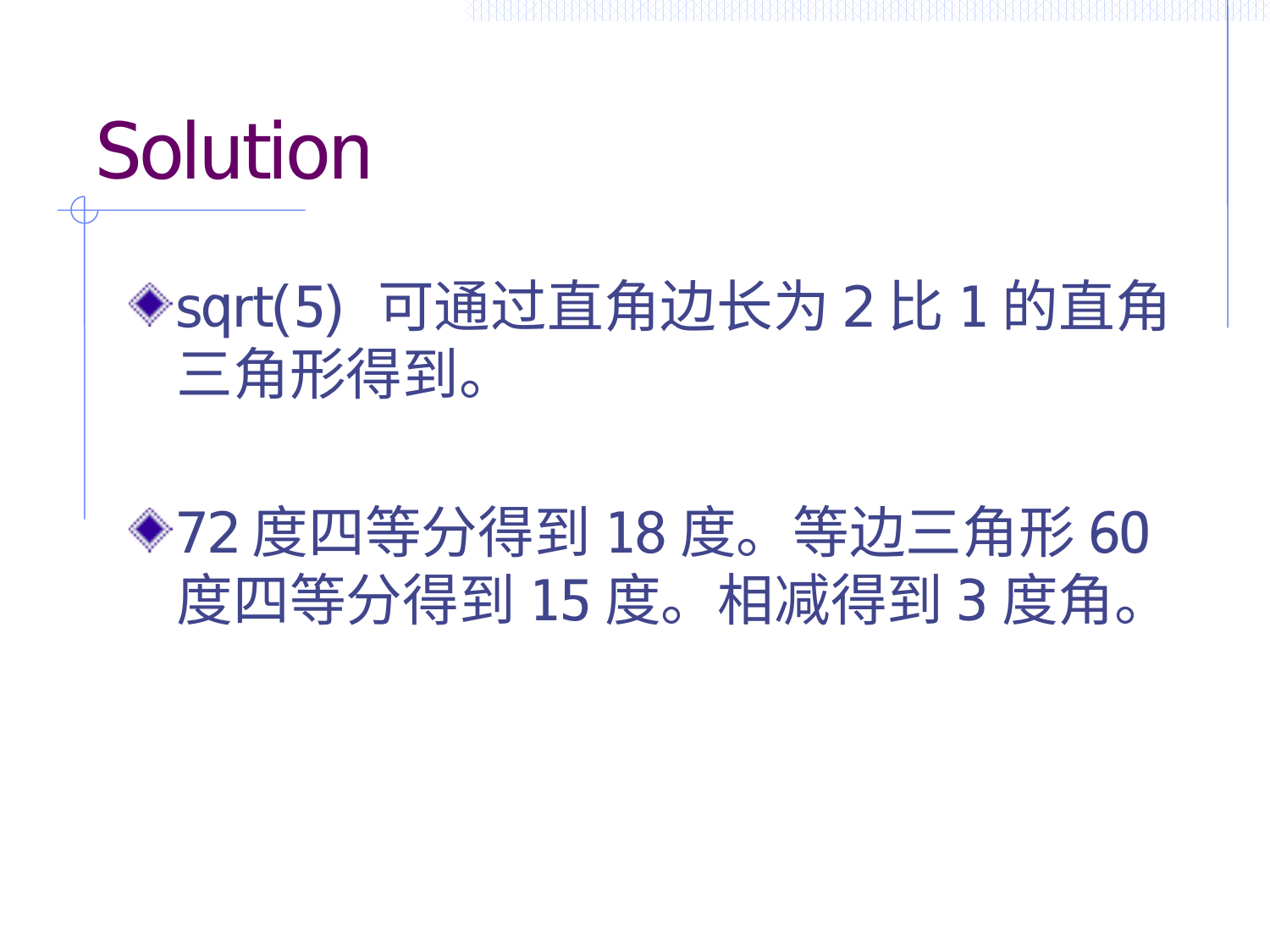

# Solution
sqrt(5) 可通过直角边长为2比1的直角三角形得到。

72度四等分得到18度。等边三角形60度四等分得到15度。相减得到3度角。